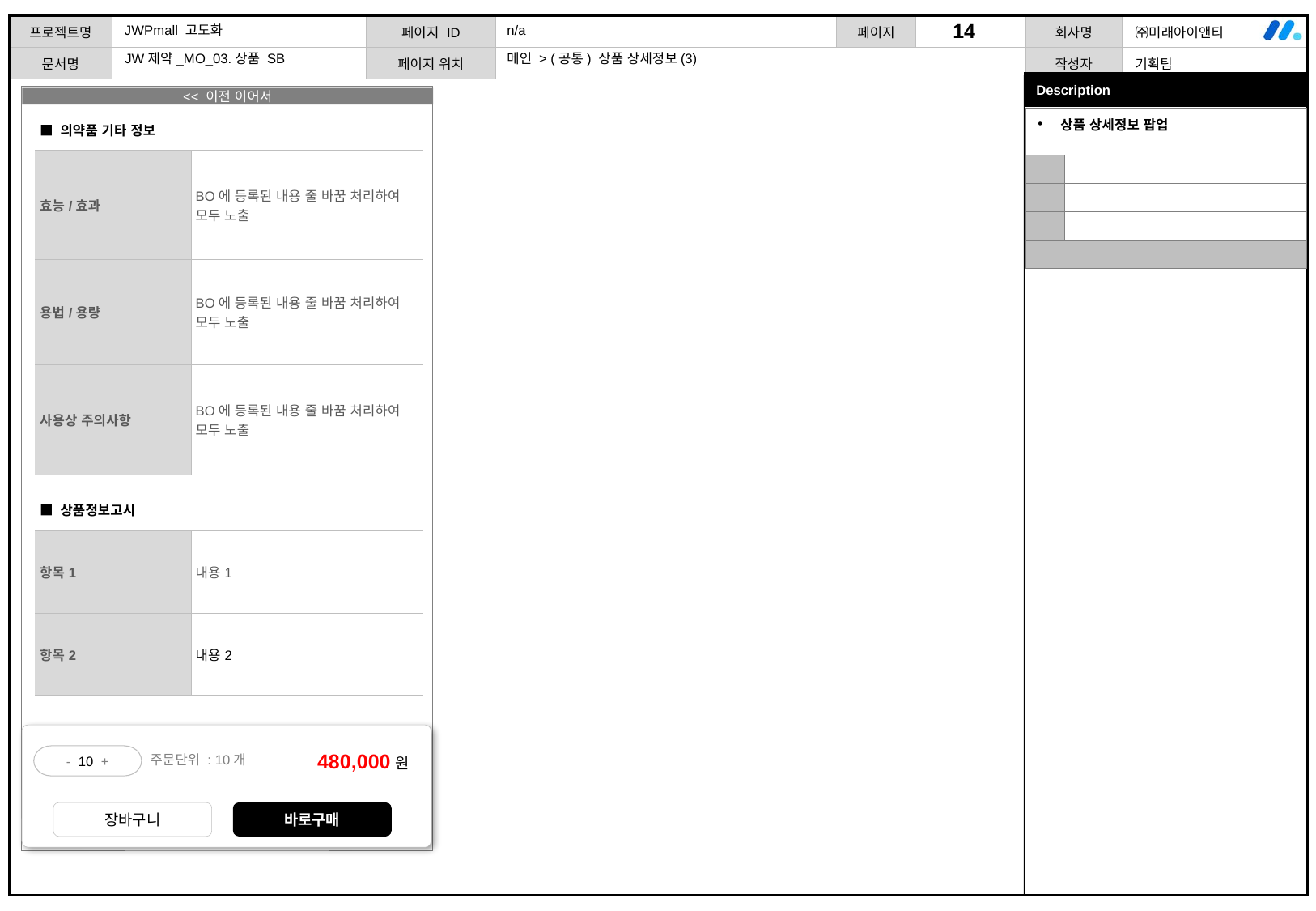

JWPmall 고도화
n/a
JW제약_MO_03.상품 SB
메인 > (공통) 상품 상세정보(3)
<< 이전 이어서
| 상품 상세정보 팝업 |  |
| --- | --- |
|  |  |
|  |  |
|  |  |
|  |  |
■ 의약품 기타 정보
| 효능/효과 | BO에 등록된 내용 줄 바꿈 처리하여 모두 노출 |
| --- | --- |
| 용법/용량 | BO에 등록된 내용 줄 바꿈 처리하여 모두 노출 |
| 사용상 주의사항 | BO에 등록된 내용 줄 바꿈 처리하여 모두 노출 |
■ 상품정보고시
| 항목1 | 내용1 |
| --- | --- |
| 항목2 | 내용2 |

480,000원
-  10  +
주문단위 : 10개
바로구매
장바구니